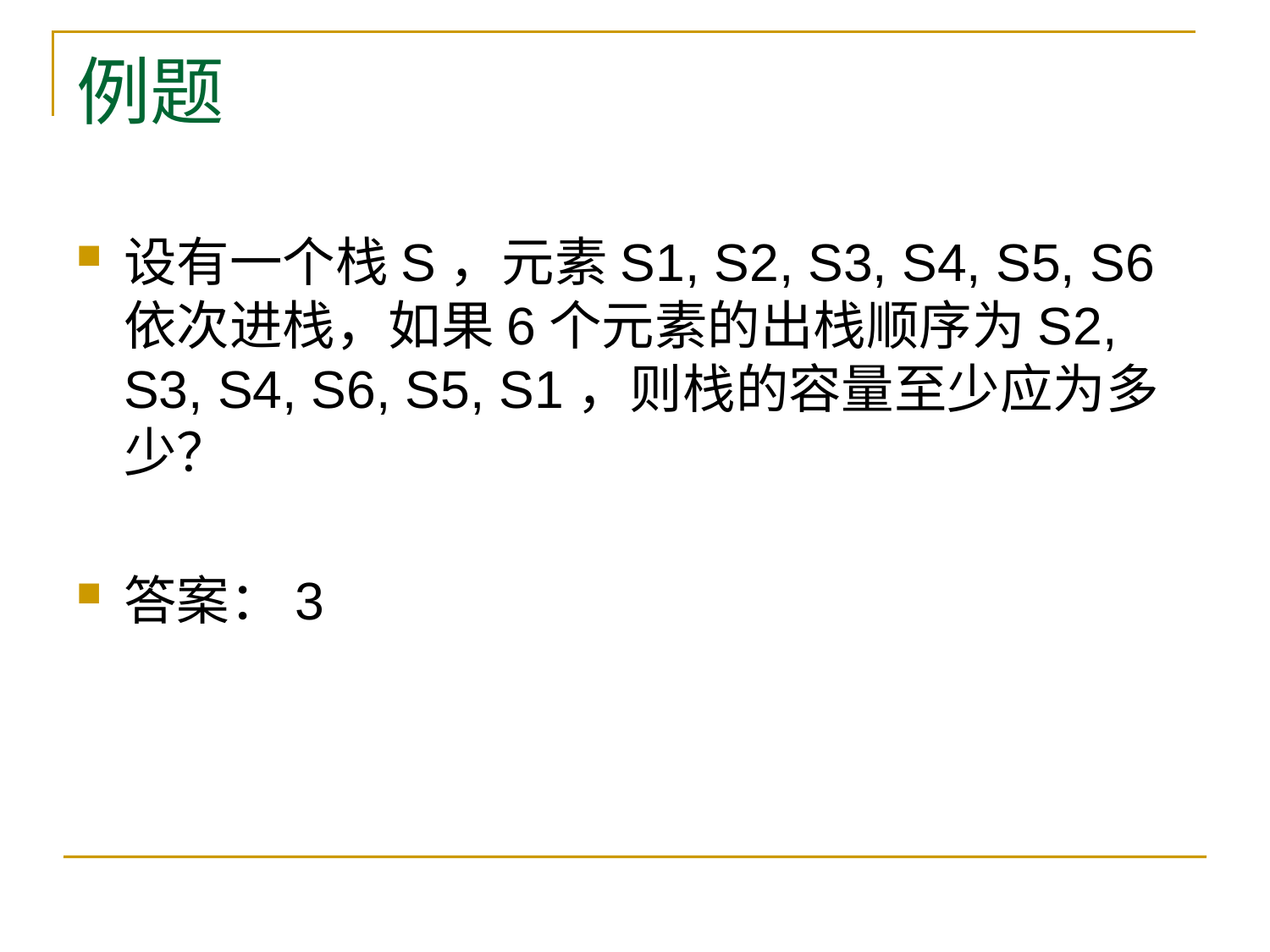

# 例题
设有一个栈S，元素S1, S2, S3, S4, S5, S6依次进栈，如果6个元素的出栈顺序为S2, S3, S4, S6, S5, S1，则栈的容量至少应为多少？

答案：3